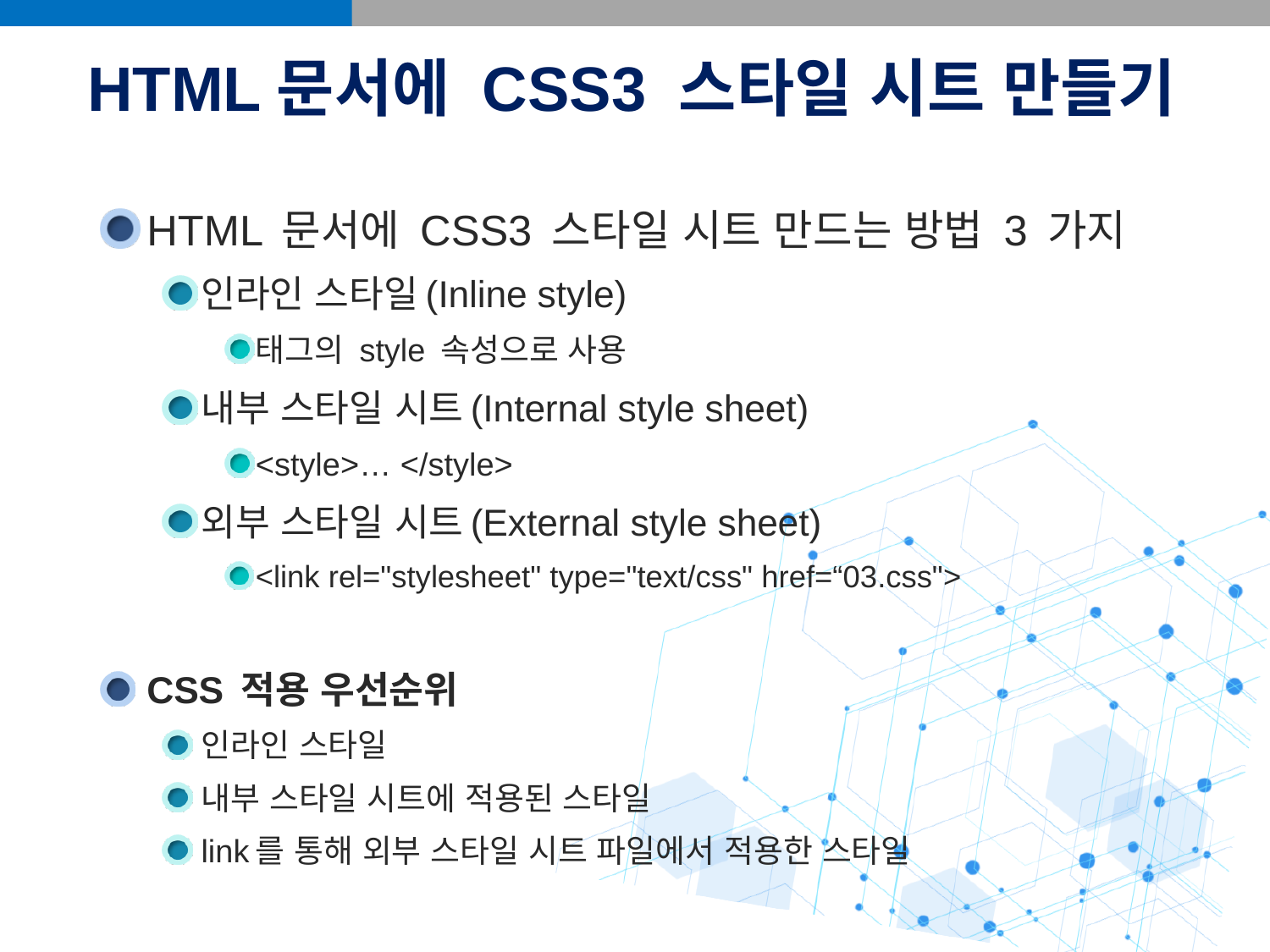

4
# HTML문서에 CSS3 스타일 시트 만들기
HTML 문서에 CSS3 스타일 시트 만드는 방법 3 가지
인라인 스타일(Inline style)
태그의 style 속성으로 사용
내부 스타일 시트(Internal style sheet)
<style>… </style>
외부 스타일 시트(External style sheet)
<link rel="stylesheet" type="text/css" href=“03.css">

CSS 적용 우선순위
인라인 스타일
내부 스타일 시트에 적용된 스타일
link를 통해 외부 스타일 시트 파일에서 적용한 스타일